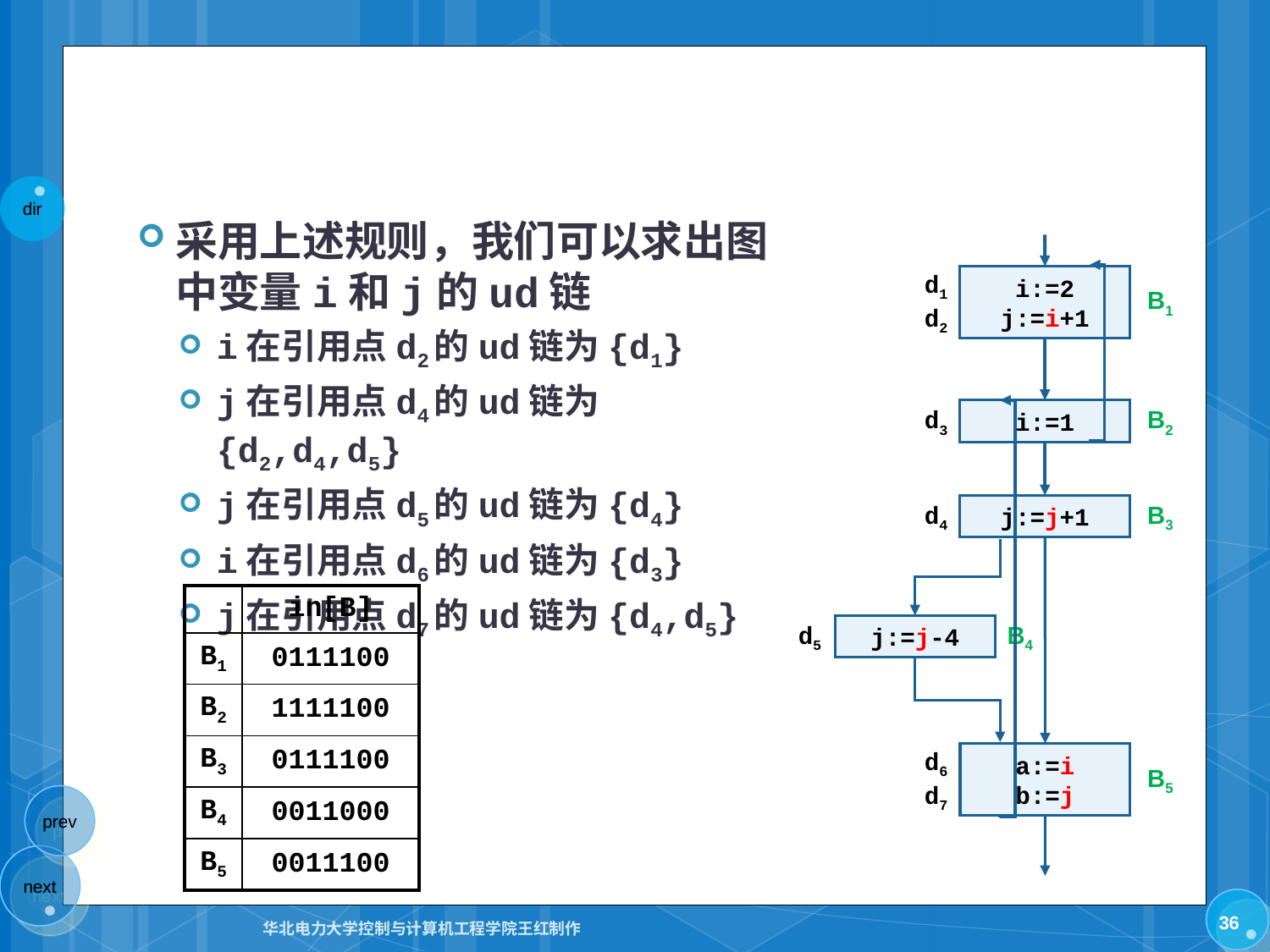

#
采用上述规则，我们可以求出图中变量i和j的ud链
i在引用点d2的ud链为{d1}
j在引用点d4的ud链为{d2,d4,d5}
j在引用点d5的ud链为{d4}
i在引用点d6的ud链为{d3}
j在引用点d7的ud链为{d4,d5}

i:=2
j:=i+1
d1
d2
B1
i:=1
d3
B2

j:=j+1
d4
B3

|  | in[B] |
| --- | --- |
| B1 | 0111100 |
| B2 | 1111100 |
| B3 | 0111100 |
| B4 | 0011000 |
| B5 | 0011100 |
j:=j-4
d5
B4
a:=i
b:=j

d6
d7
B5

36
华北电力大学控制与计算机工程学院王红制作